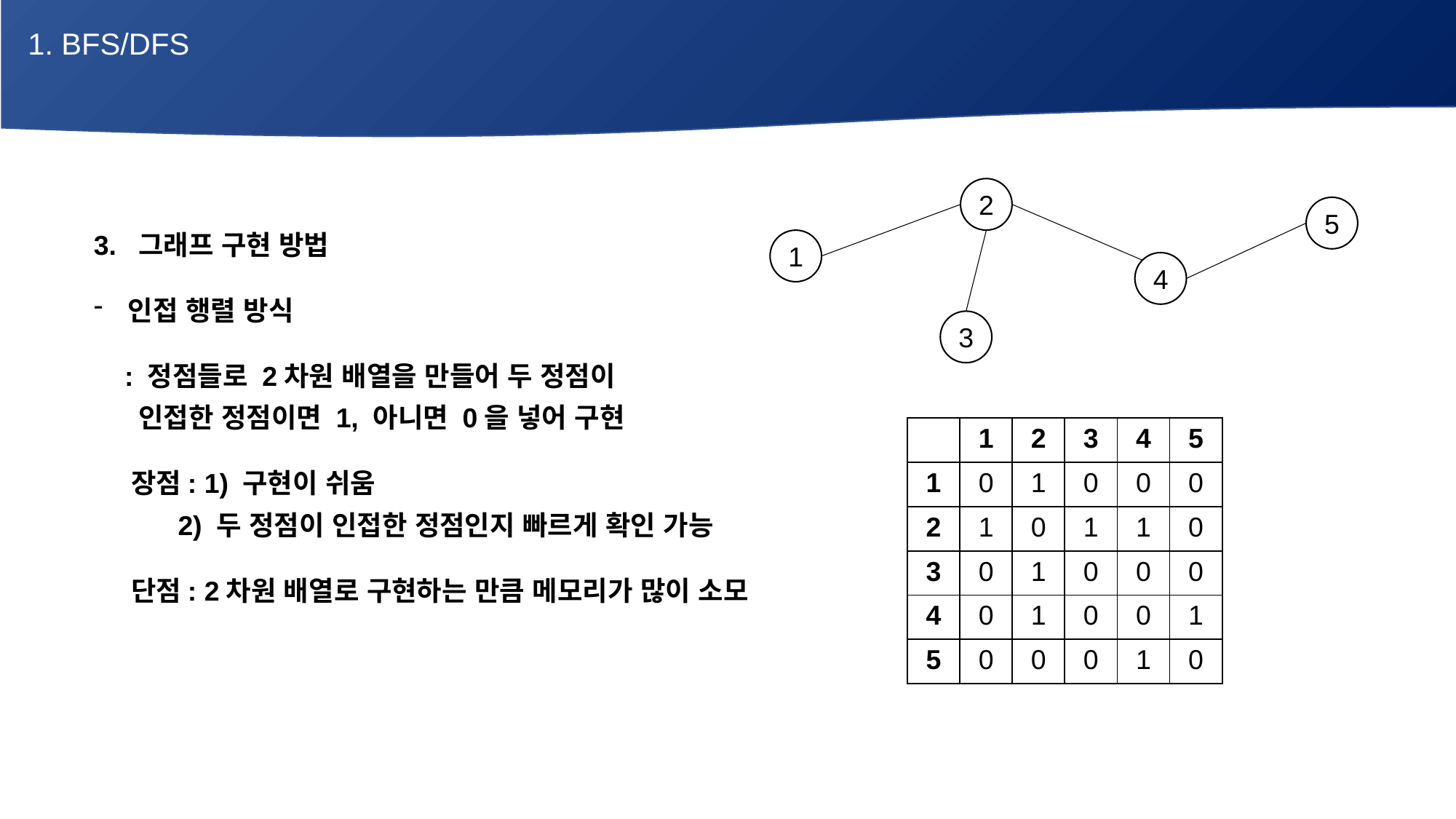

1. BFS/DFS
# 매주 1 과제 LV2
2
5
1
4
3
3.  그래프 구현 방법

인접 행렬 방식

    : 정점들로 2차원 배열을 만들어 두 정점이

     인접한 정점이면 1, 아니면 0을 넣어 구현

    장점: 1) 구현이 쉬움

           2) 두 정점이 인접한 정점인지 빠르게 확인 가능

    단점: 2차원 배열로 구현하는 만큼 메모리가 많이 소모

|  | 1 | 2 | 3 | 4 | 5 |
| --- | --- | --- | --- | --- | --- |
| 1 | 0 | 1 | 0 | 0 | 0 |
| 2 | 1 | 0 | 1 | 1 | 0 |
| 3 | 0 | 1 | 0 | 0 | 0 |
| 4 | 0 | 1 | 0 | 0 | 1 |
| 5 | 0 | 0 | 0 | 1 | 0 |